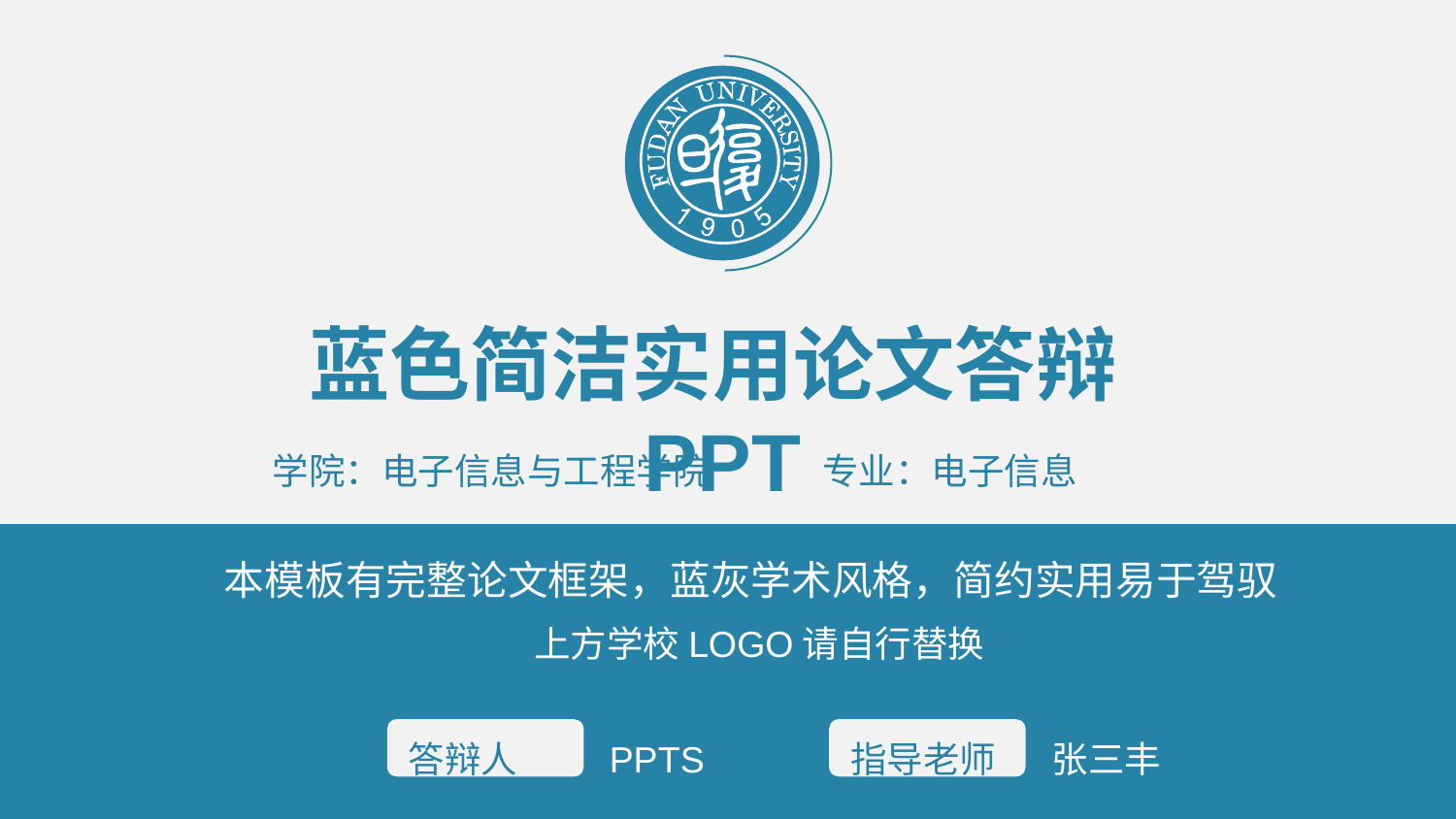

蓝色简洁实用论文答辩PPT
学院：电子信息与工程学院
专业：电子信息

本模板有完整论文框架，蓝灰学术风格，简约实用易于驾驭
 上方学校LOGO请自行替换
答辩人
PPTS
指导老师
张三丰